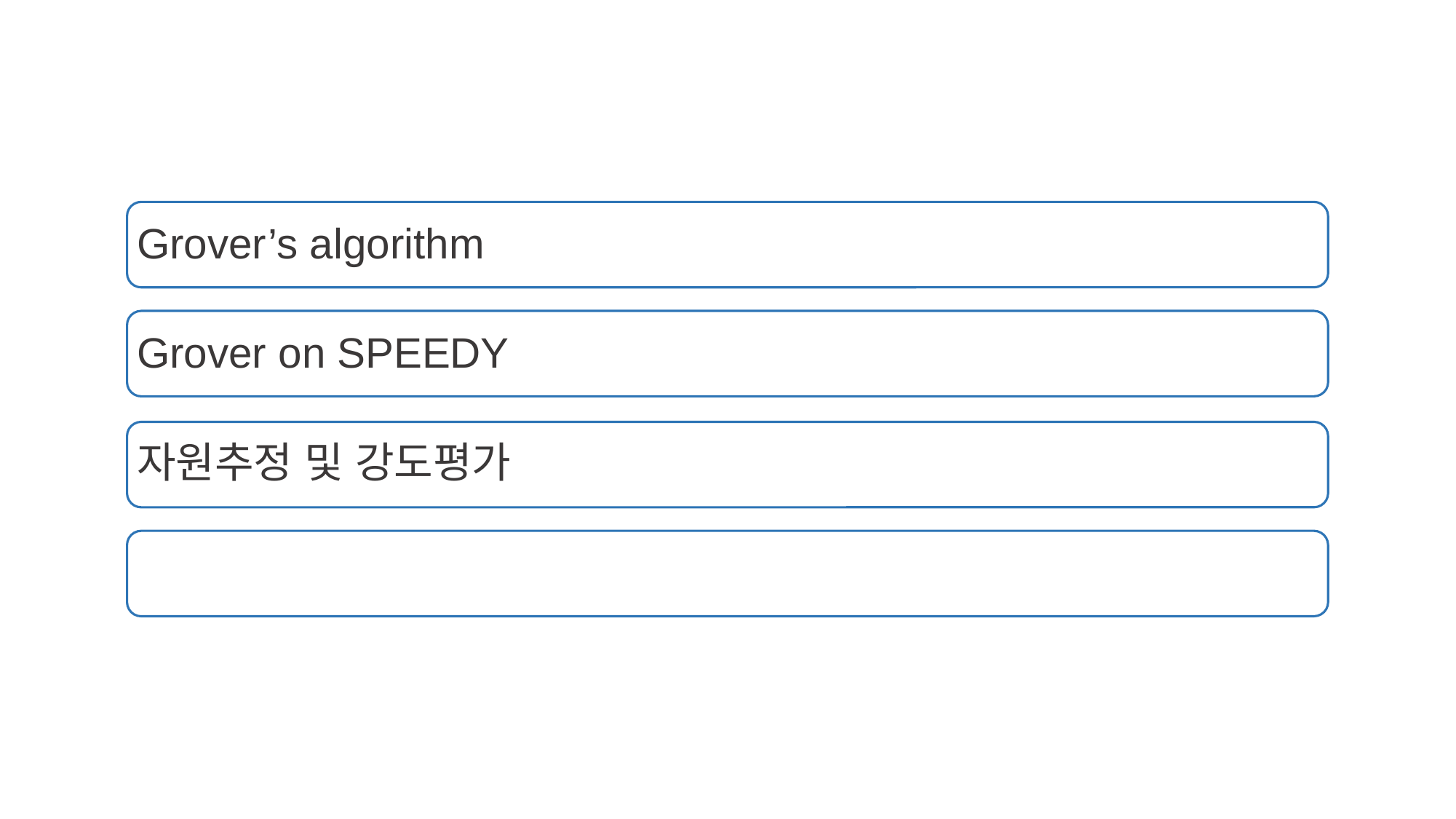

Grover’s algorithm
Grover on SPEEDY
자원추정 및 강도평가